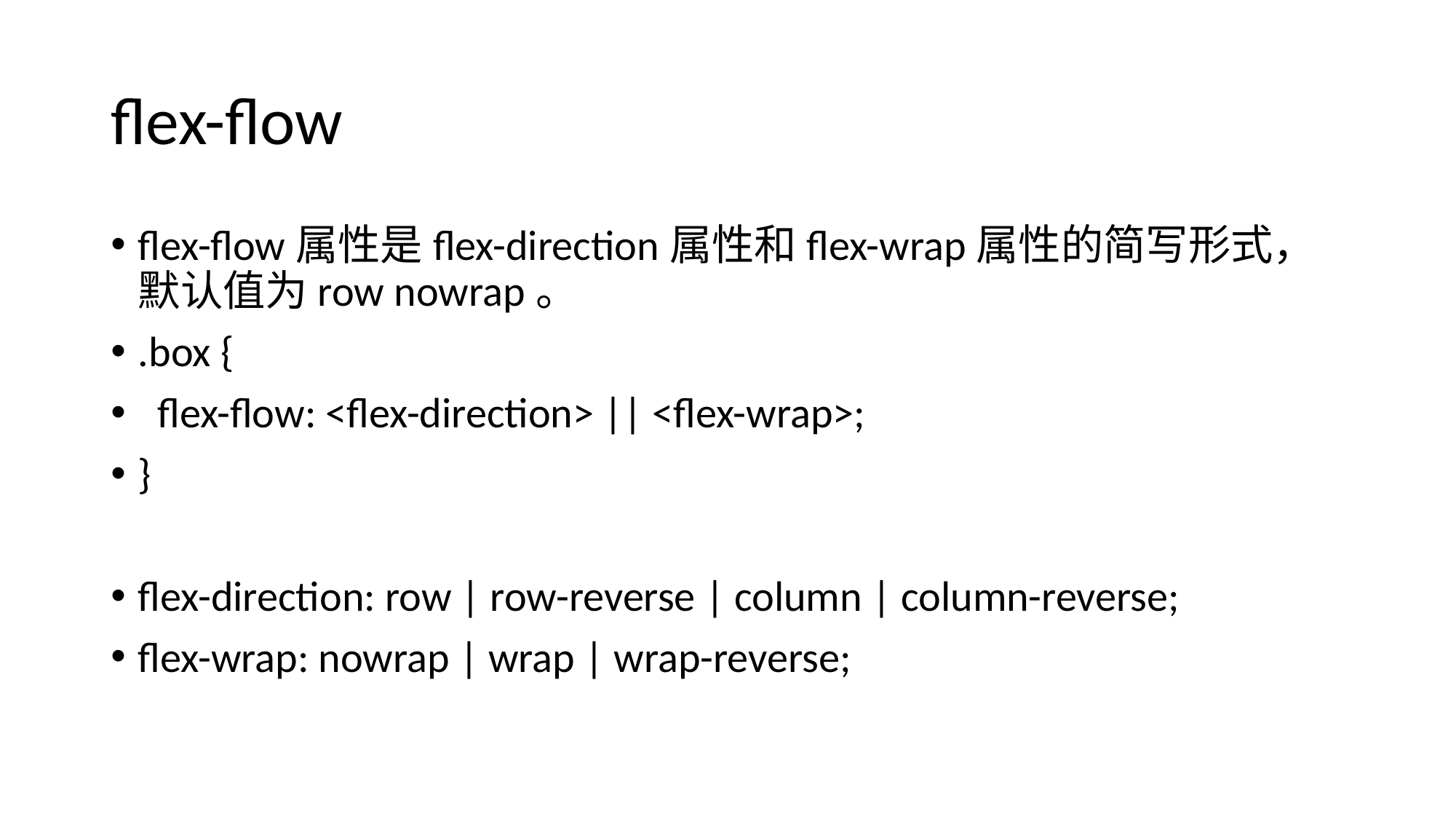

# flex-flow
flex-flow属性是flex-direction属性和flex-wrap属性的简写形式，默认值为row nowrap。
.box {
  flex-flow: <flex-direction> || <flex-wrap>;
}

flex-direction: row | row-reverse | column | column-reverse;
flex-wrap: nowrap | wrap | wrap-reverse;